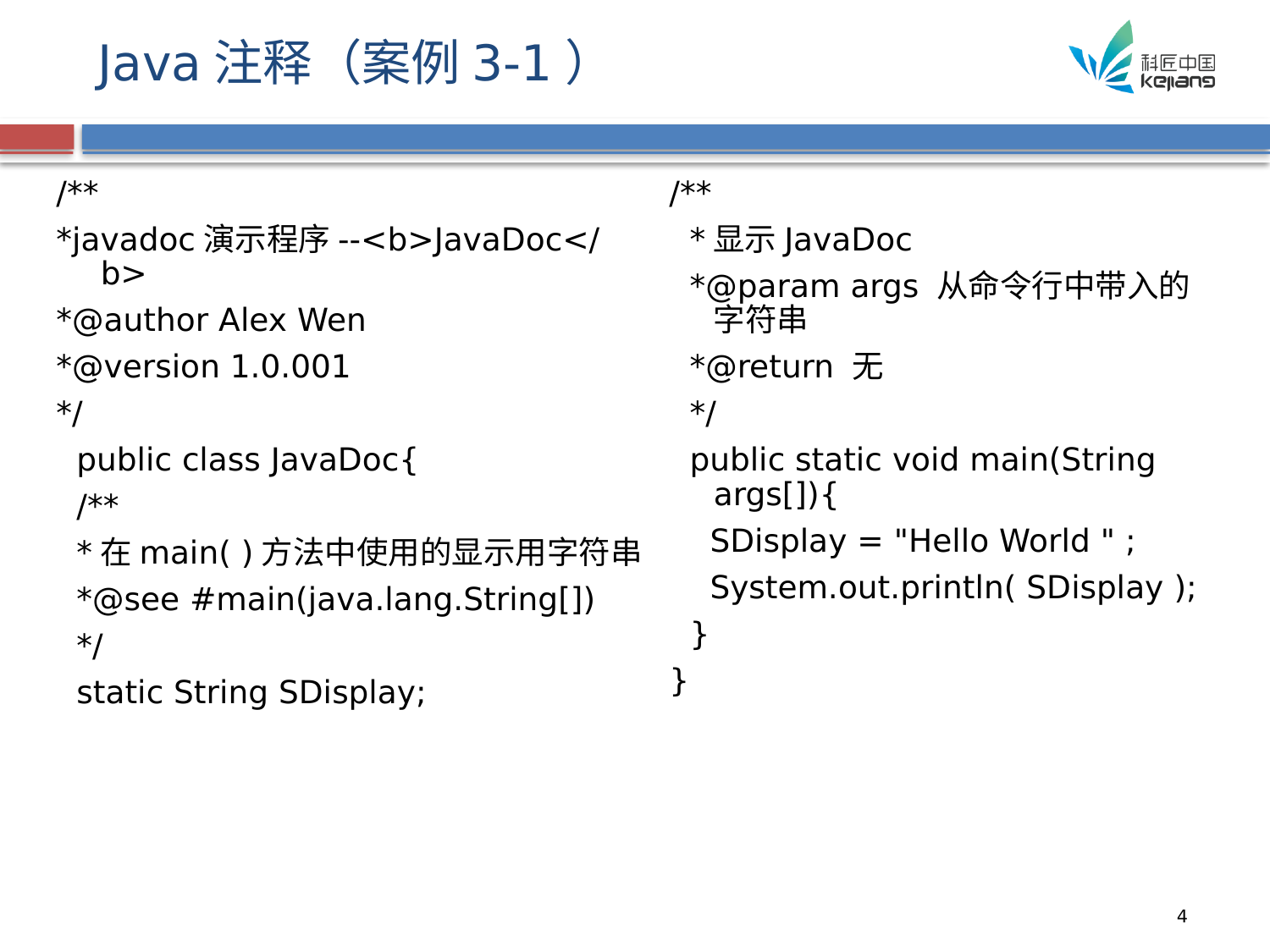

# Java注释（案例3-1）
/**
*javadoc演示程序--<b>JavaDoc</b>
*@author Alex Wen
*@version 1.0.001
*/
  public class JavaDoc{
  /**
  *在main( )方法中使用的显示用字符串
  *@see #main(java.lang.String[])
  */
  static String SDisplay;
/**
  *显示JavaDoc
  *@param args 从命令行中带入的字符串
  *@return 无
  */
  public static void main(String args[]){
    SDisplay = "Hello World " ;
    System.out.println( SDisplay );
  }
}
4